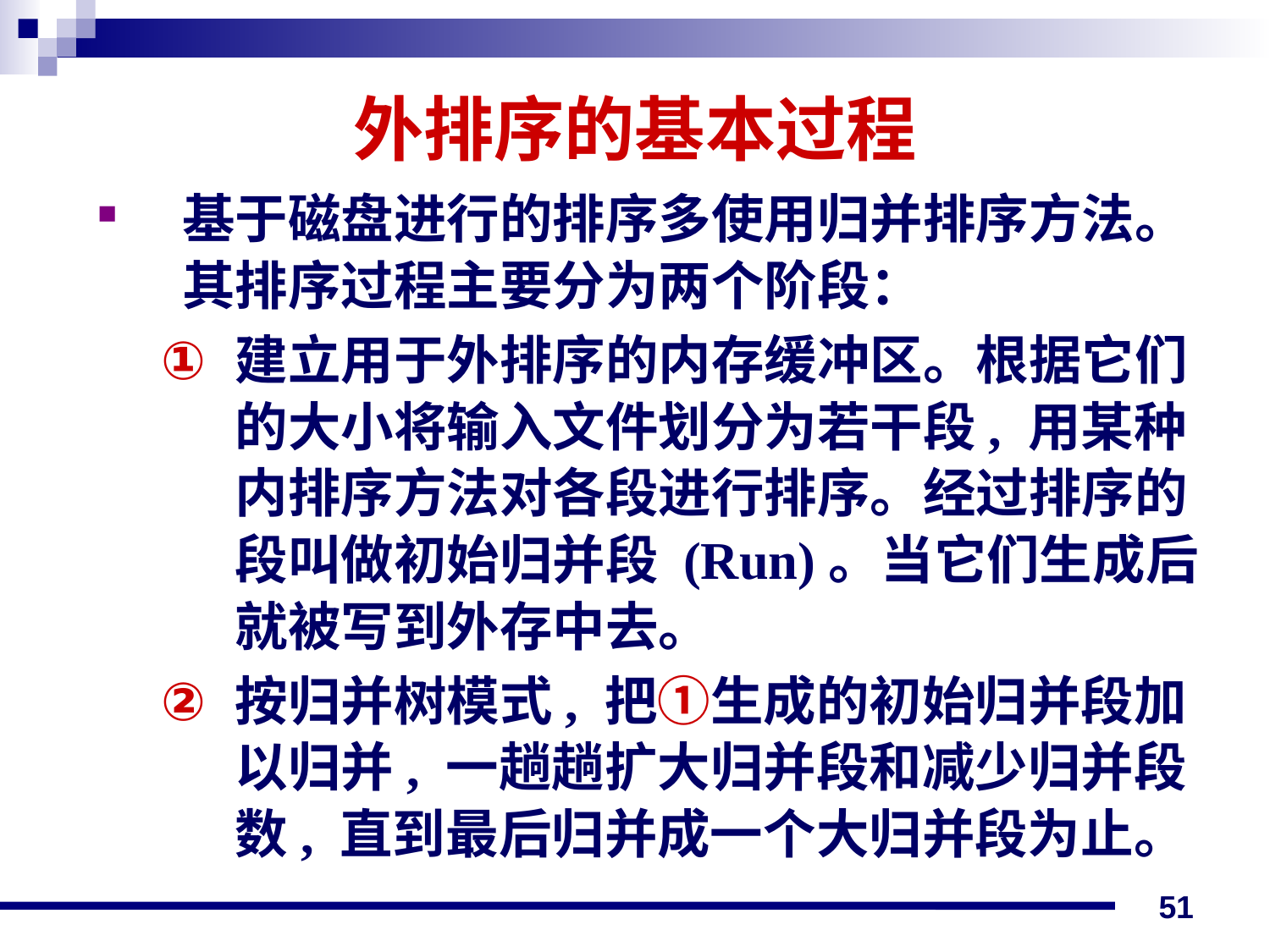

# 外排序的基本过程
基于磁盘进行的排序多使用归并排序方法。其排序过程主要分为两个阶段：
建立用于外排序的内存缓冲区。根据它们的大小将输入文件划分为若干段, 用某种内排序方法对各段进行排序。经过排序的段叫做初始归并段 (Run)。当它们生成后就被写到外存中去。
按归并树模式, 把①生成的初始归并段加以归并, 一趟趟扩大归并段和减少归并段数, 直到最后归并成一个大归并段为止。
51